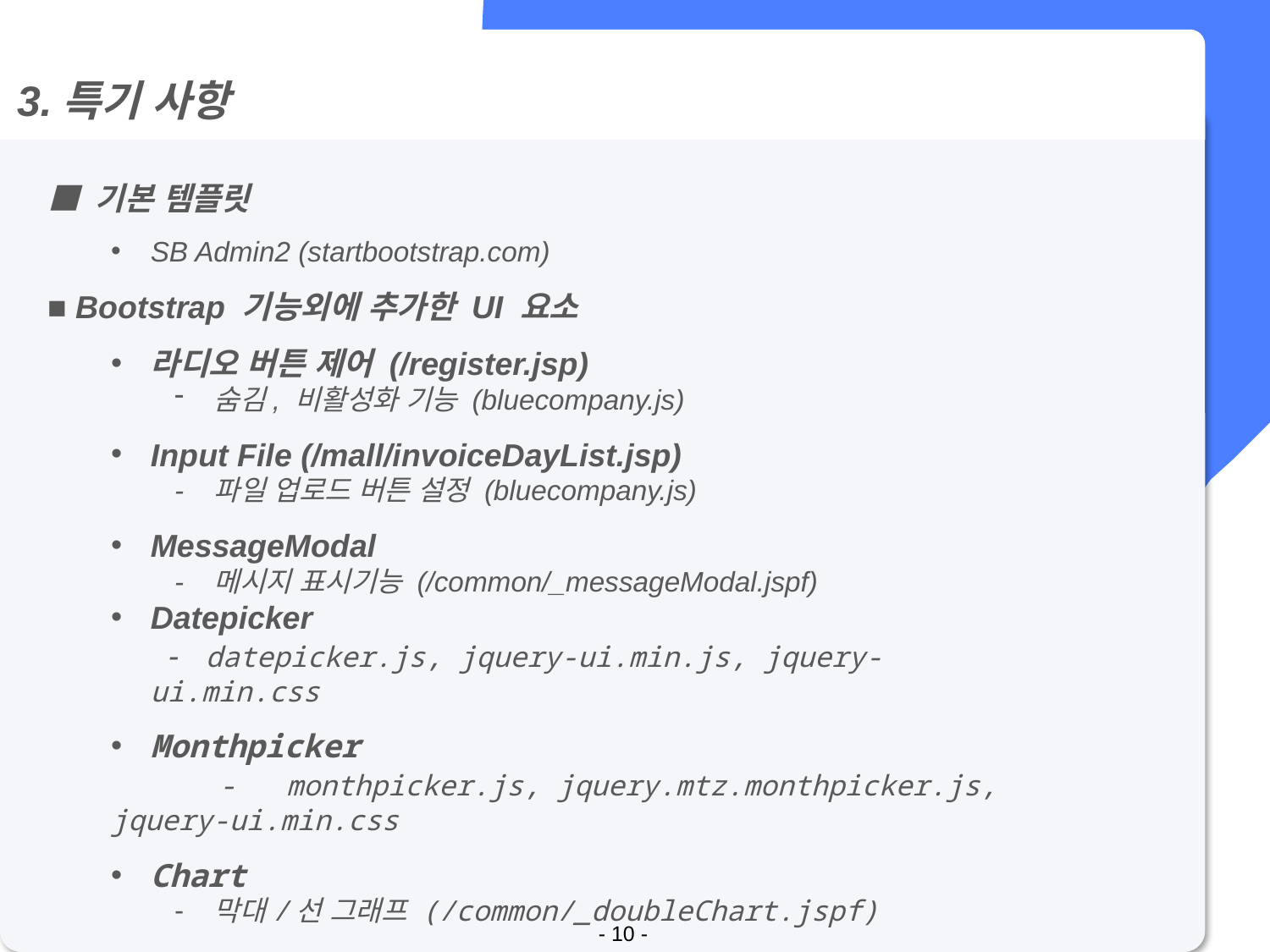

3.특기 사항

■ 기본 템플릿
SB Admin2 (startbootstrap.com)
■ Bootstrap 기능외에 추가한 UI 요소
라디오 버튼 제어 (/register.jsp)
숨김, 비활성화 기능 (bluecompany.js)
Input File (/mall/invoiceDayList.jsp)
-   파일 업로드 버튼 설정 (bluecompany.js)
MessageModal
-   메시지 표시기능 (/common/_messageModal.jspf)
Datepicker
  -   datepicker.js, jquery-ui.min.js, jquery-ui.min.css
Monthpicker
      -   monthpicker.js, jquery.mtz.monthpicker.js, jquery-ui.min.css
Chart
막대/선 그래프 (/common/_doubleChart.jspf)
- 10 -